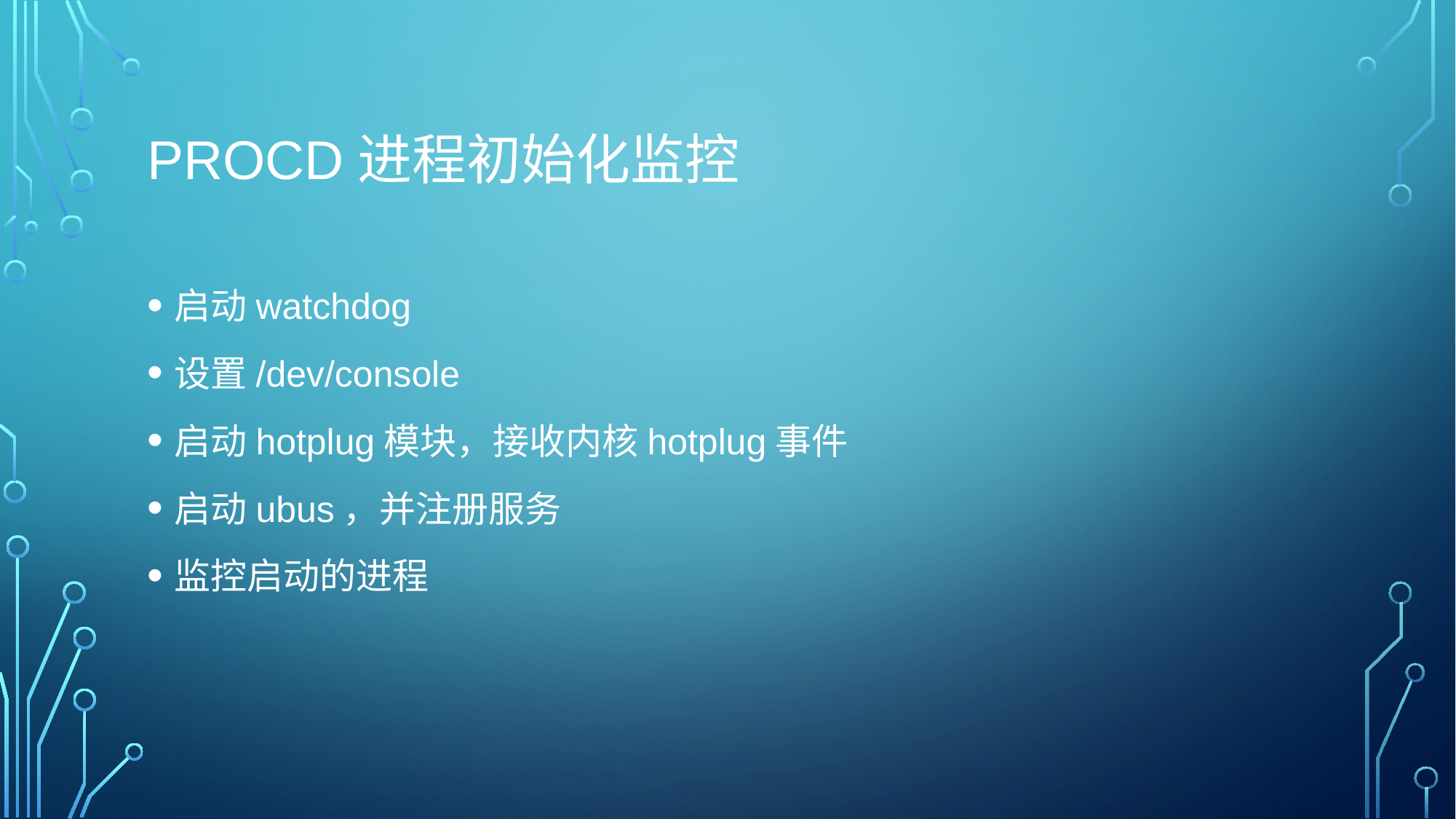

# PROCD进程初始化监控
启动watchdog
设置/dev/console
启动hotplug模块，接收内核hotplug事件
启动ubus，并注册服务
监控启动的进程